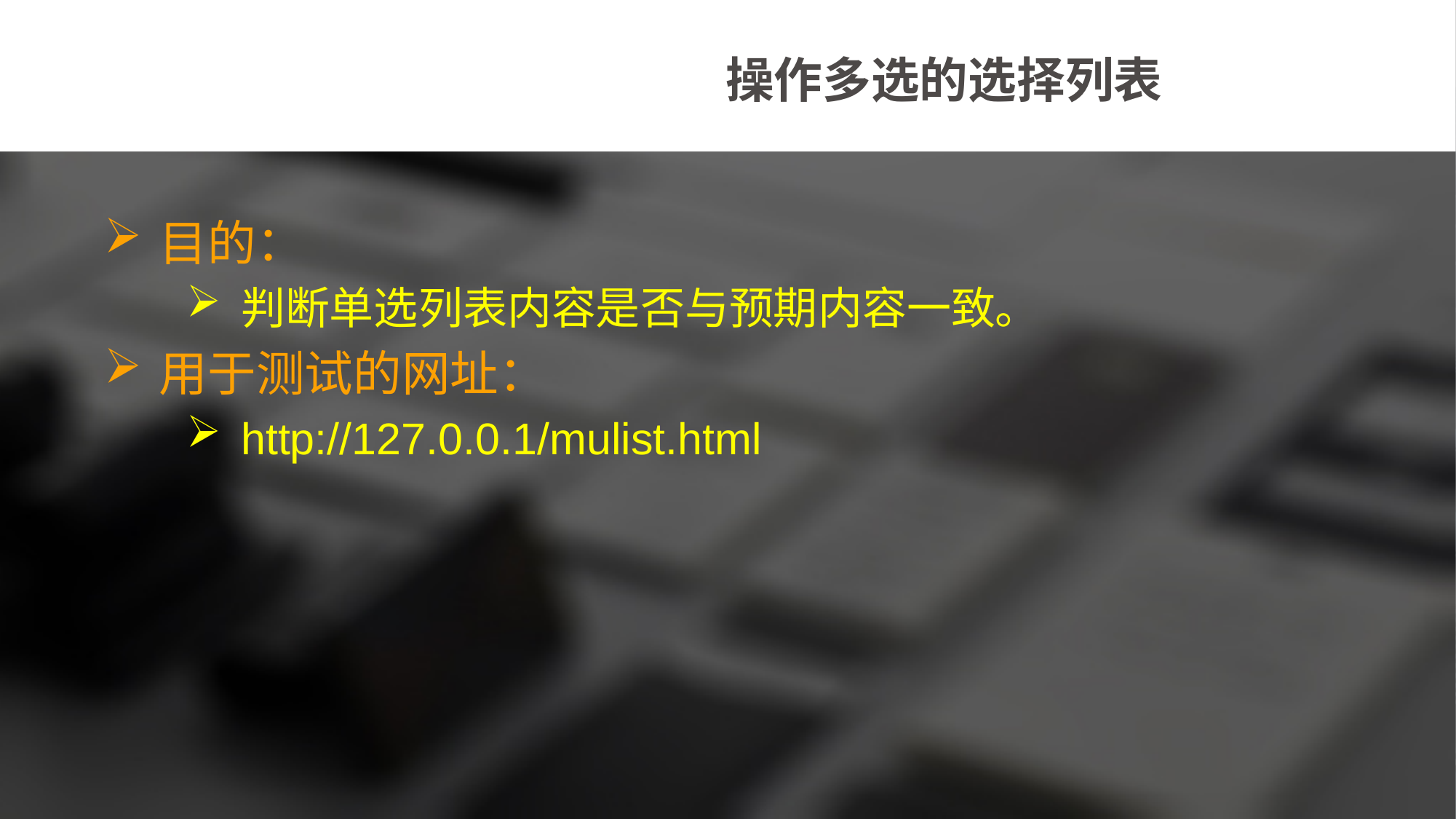

操作多选的选择列表
目的：
判断单选列表内容是否与预期内容一致。
用于测试的网址：
http://127.0.0.1/mulist.html